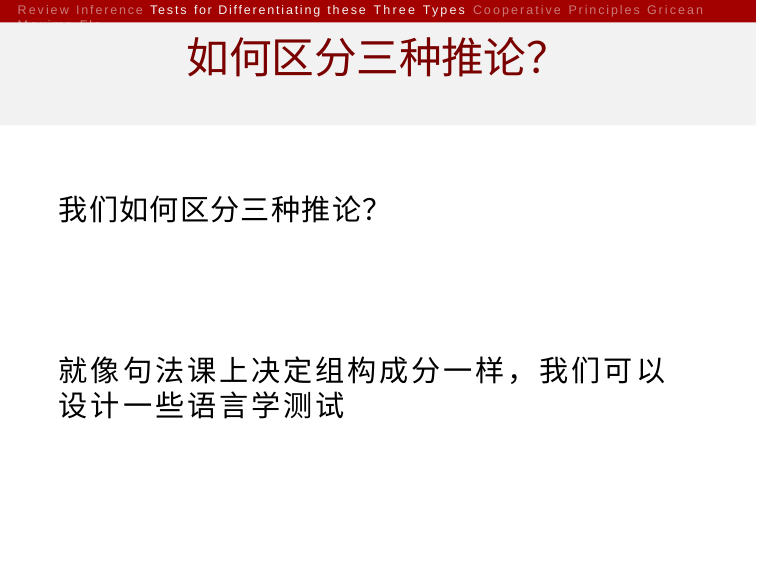

Review Inference Tests for Differentiating these Three Types Cooperative Principles Gricean Maxims Flo
# 如何区分三种推论？
我们如何区分三种推论？
就像句法课上决定组构成分一样，我们可以设计一些语言学测试